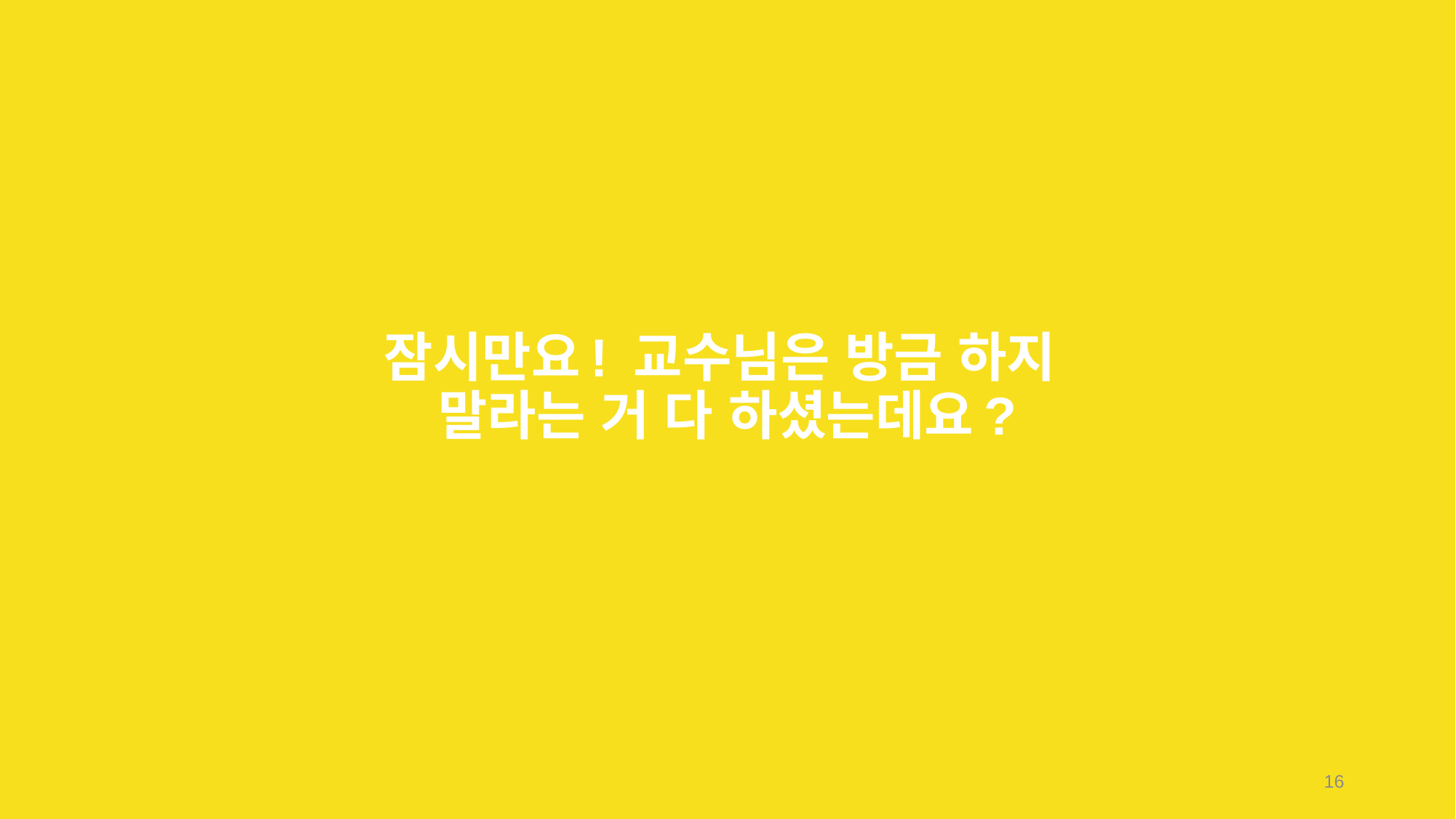

# 잠시만요! 교수님은 방금 하지 말라는 거 다 하셨는데요?
16